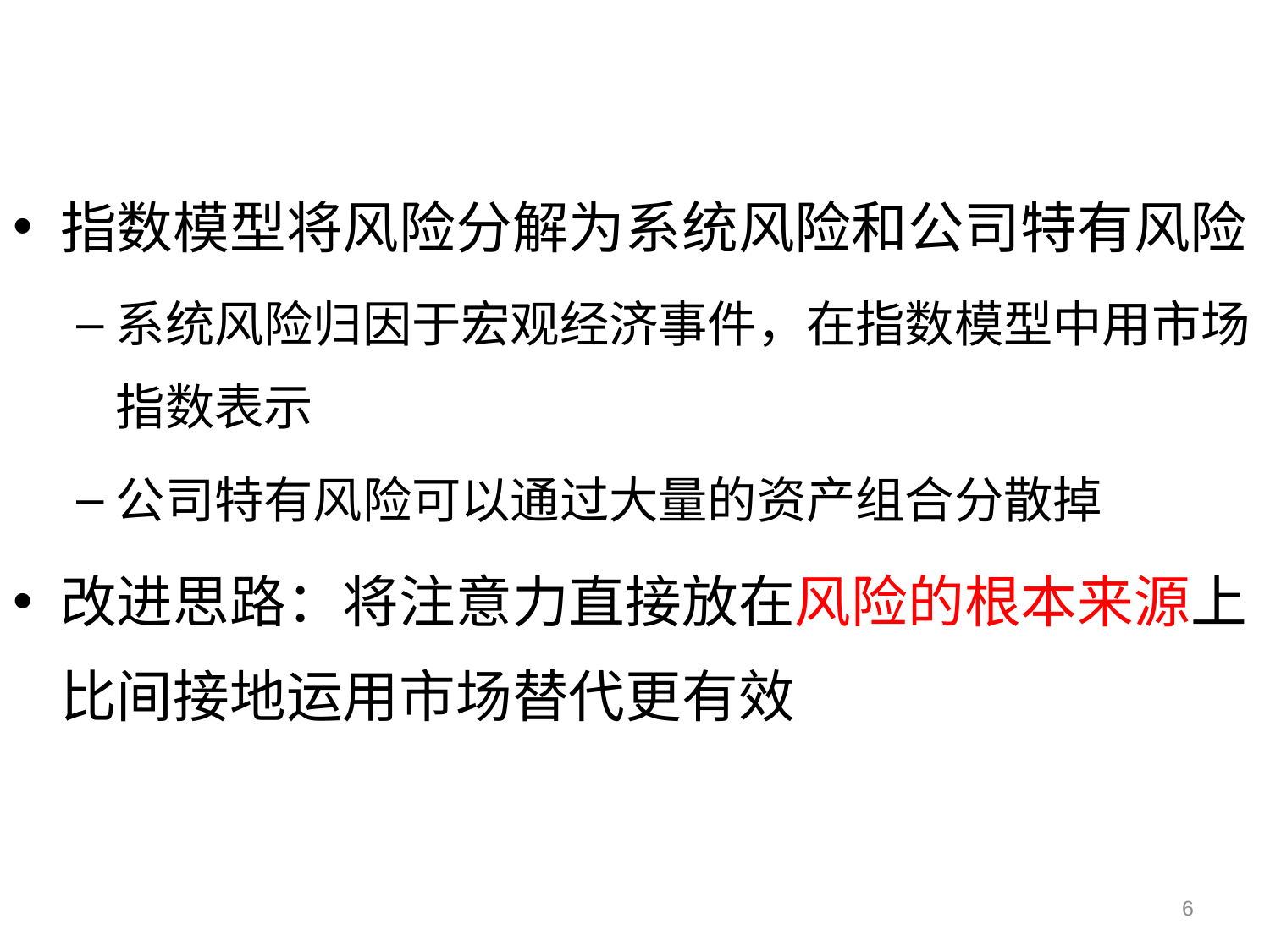

指数模型将风险分解为系统风险和公司特有风险
系统风险归因于宏观经济事件，在指数模型中用市场指数表示
公司特有风险可以通过大量的资产组合分散掉
改进思路：将注意力直接放在风险的根本来源上比间接地运用市场替代更有效
6